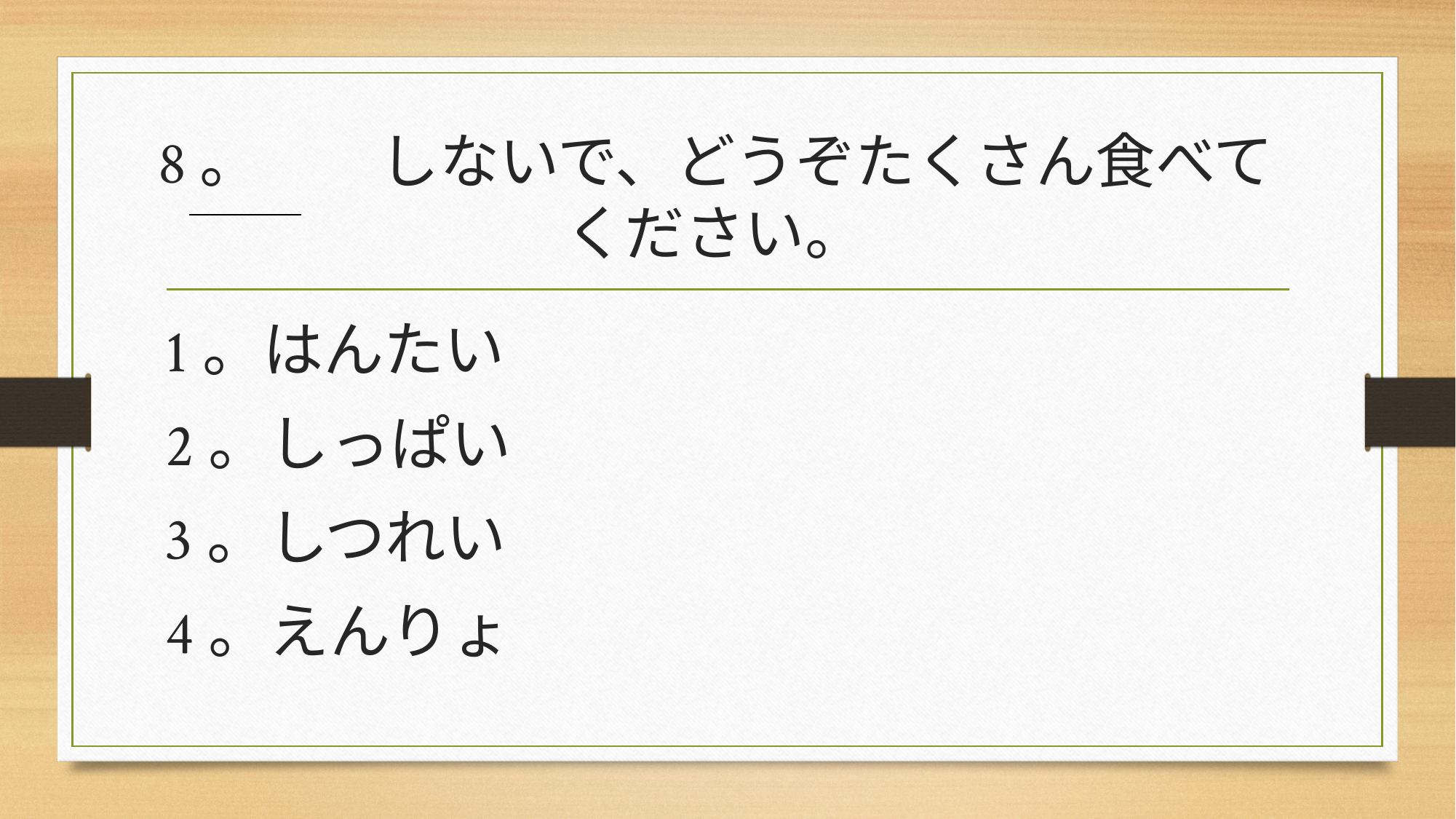

# 8。　　しないで、どうぞたくさん食べてください。
1。はんたい
2。しっぱい
3。しつれい
4。えんりょ